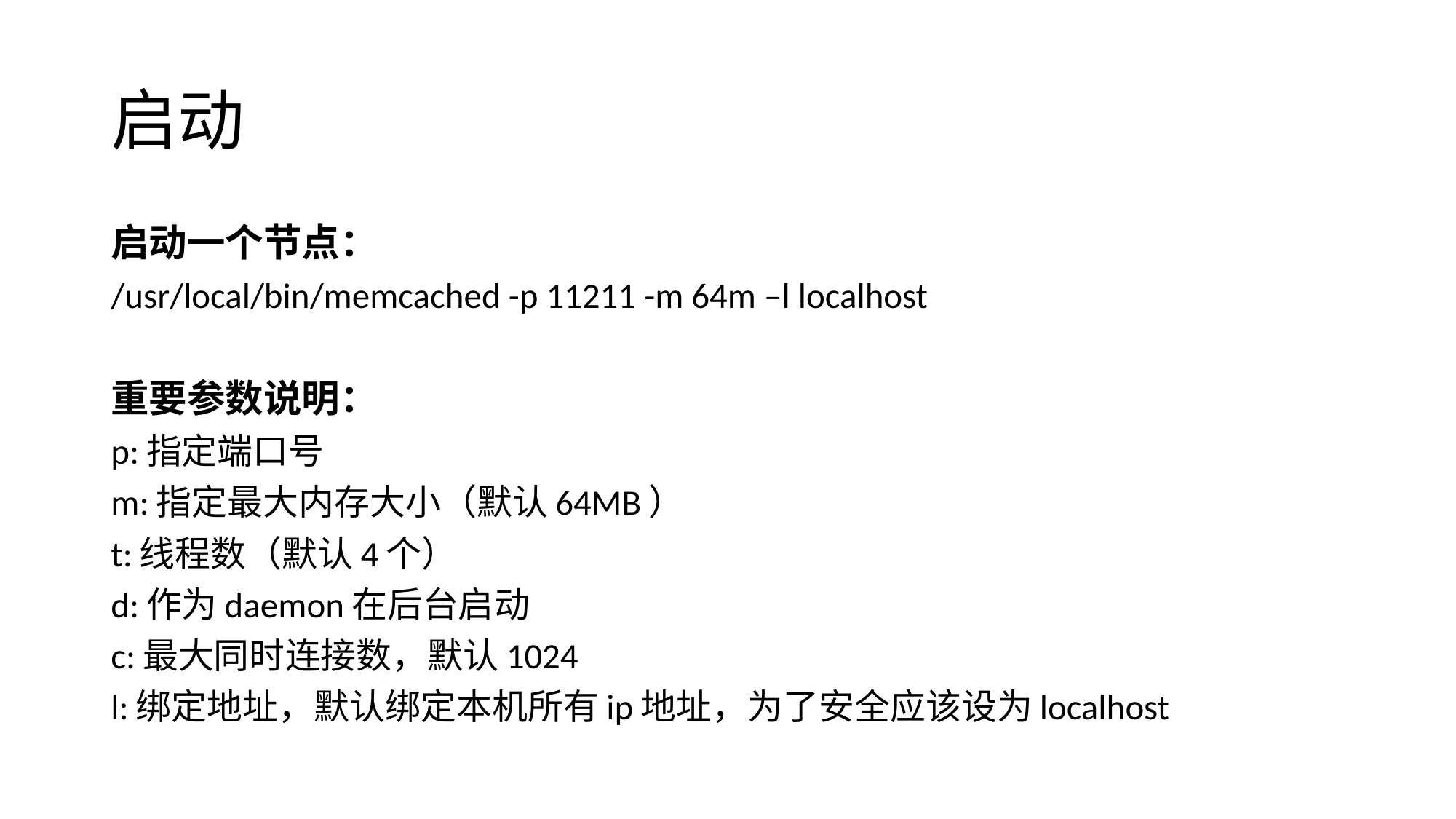

# 启动
启动一个节点：
/usr/local/bin/memcached -p 11211 -m 64m –l localhost

重要参数说明：
p:指定端口号
m:指定最大内存大小（默认64MB）
t:线程数（默认4个）
d:作为daemon在后台启动
c:最大同时连接数，默认1024
l:绑定地址，默认绑定本机所有ip地址，为了安全应该设为localhost